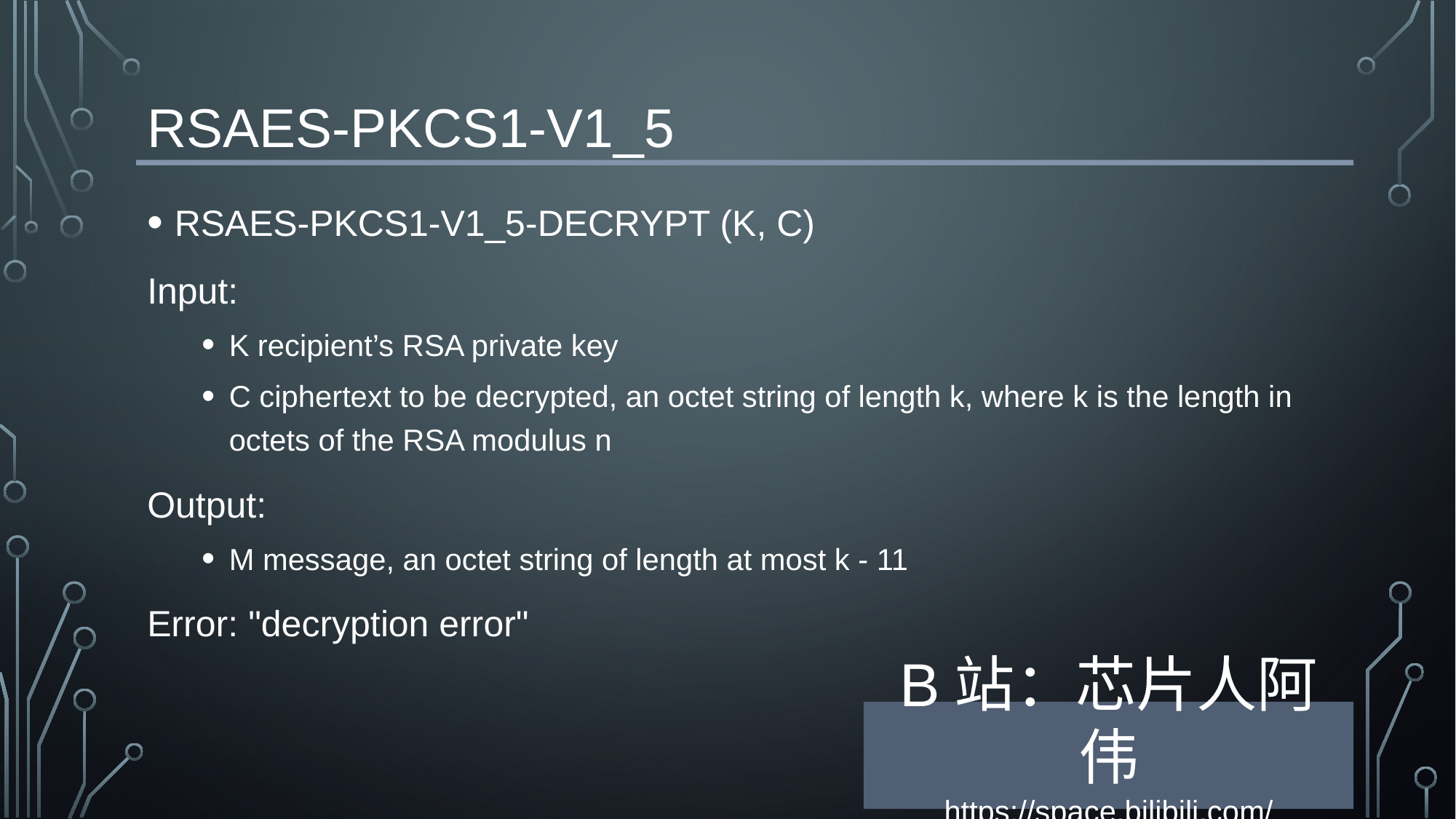

# RSAES-PKCS1-v1_5

RSAES-PKCS1-V1_5-DECRYPT (K, C)
Input:
K recipient’s RSA private key
C ciphertext to be decrypted, an octet string of length k, where k is the length in octets of the RSA modulus n
Output:
M message, an octet string of length at most k - 11
Error: "decryption error"

B站：芯片人阿伟
https://space.bilibili.com/243180540